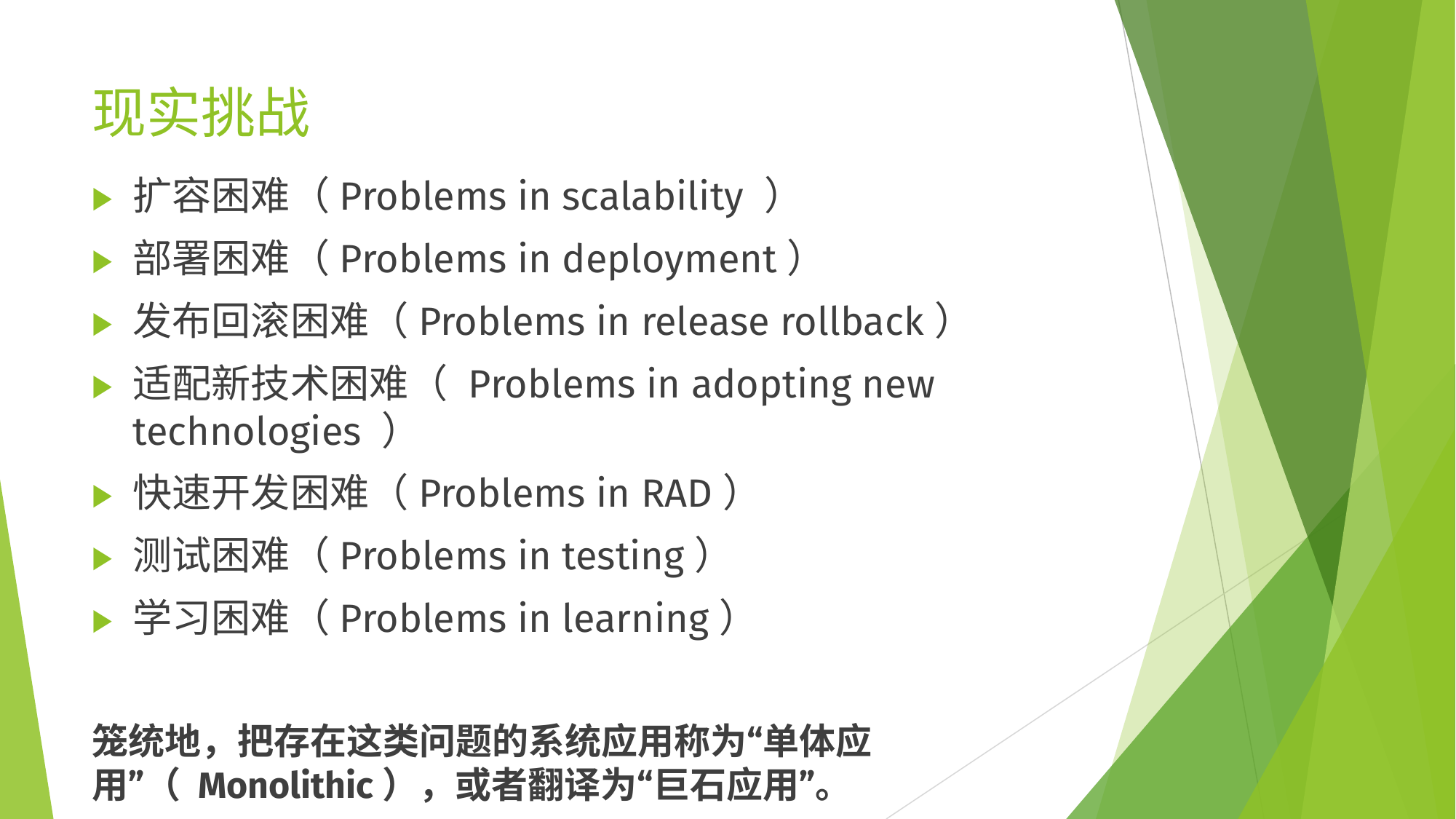

# 现实挑战
扩容困难（Problems in scalability ）
部署困难（Problems in deployment）
发布回滚困难（Problems in release rollback）
适配新技术困难（ Problems in adopting new technologies ）
快速开发困难（Problems in RAD）
测试困难（Problems in testing）
学习困难（Problems in learning）

笼统地，把存在这类问题的系统应用称为“单体应用”（ Monolithic），或者翻译为“巨石应用”。